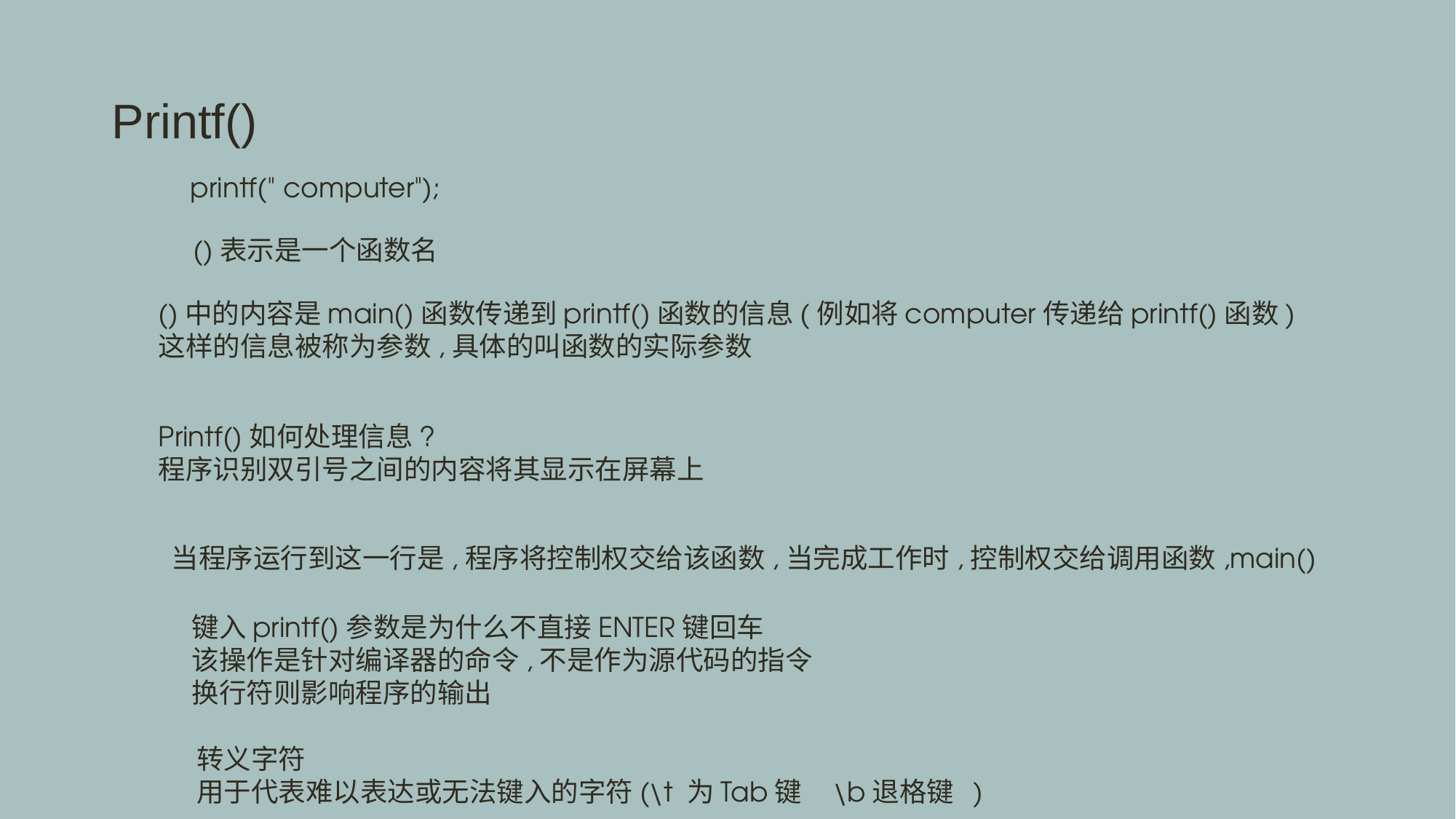

# Printf()
printf(" computer");
()表示是一个函数名
()中的内容是main()函数传递到printf()函数的信息(例如将computer传递给printf()函数)
这样的信息被称为参数,具体的叫函数的实际参数
Printf()如何处理信息?
程序识别双引号之间的内容将其显示在屏幕上
当程序运行到这一行是,程序将控制权交给该函数,当完成工作时,控制权交给调用函数,main()
键入printf()参数是为什么不直接ENTER键回车
该操作是针对编译器的命令,不是作为源代码的指令
换行符则影响程序的输出
转义字符
用于代表难以表达或无法键入的字符(\t 为Tab键    \b退格键  )